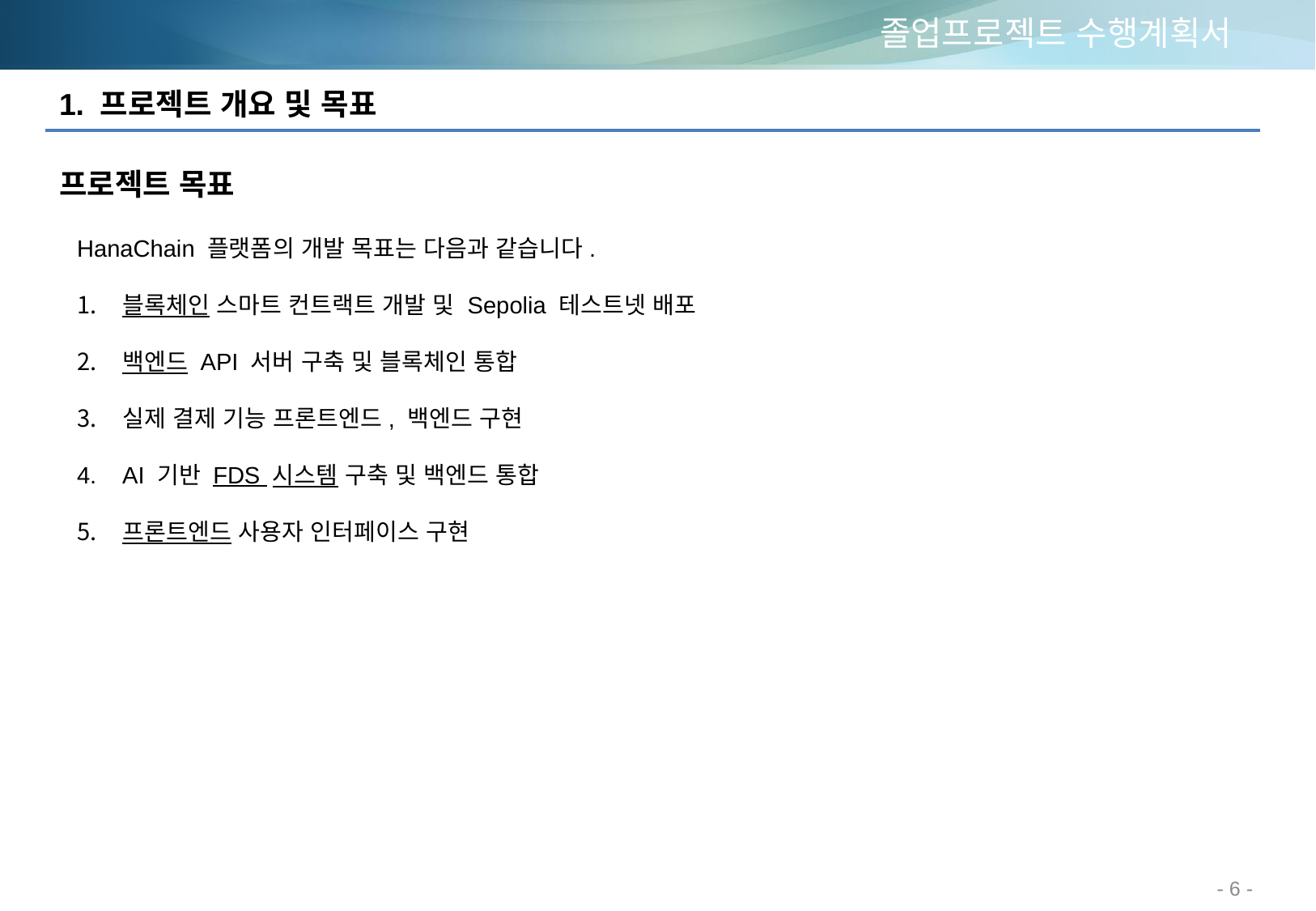

# 졸업프로젝트 수행계획서
1. 프로젝트 개요 및 목표
프로젝트 목표
HanaChain 플랫폼의 개발 목표는 다음과 같습니다.
블록체인 스마트 컨트랙트 개발 및 Sepolia 테스트넷 배포
백엔드 API 서버 구축 및 블록체인 통합
실제 결제 기능 프론트엔드, 백엔드 구현
AI 기반 FDS 시스템 구축 및 백엔드 통합
프론트엔드 사용자 인터페이스 구현